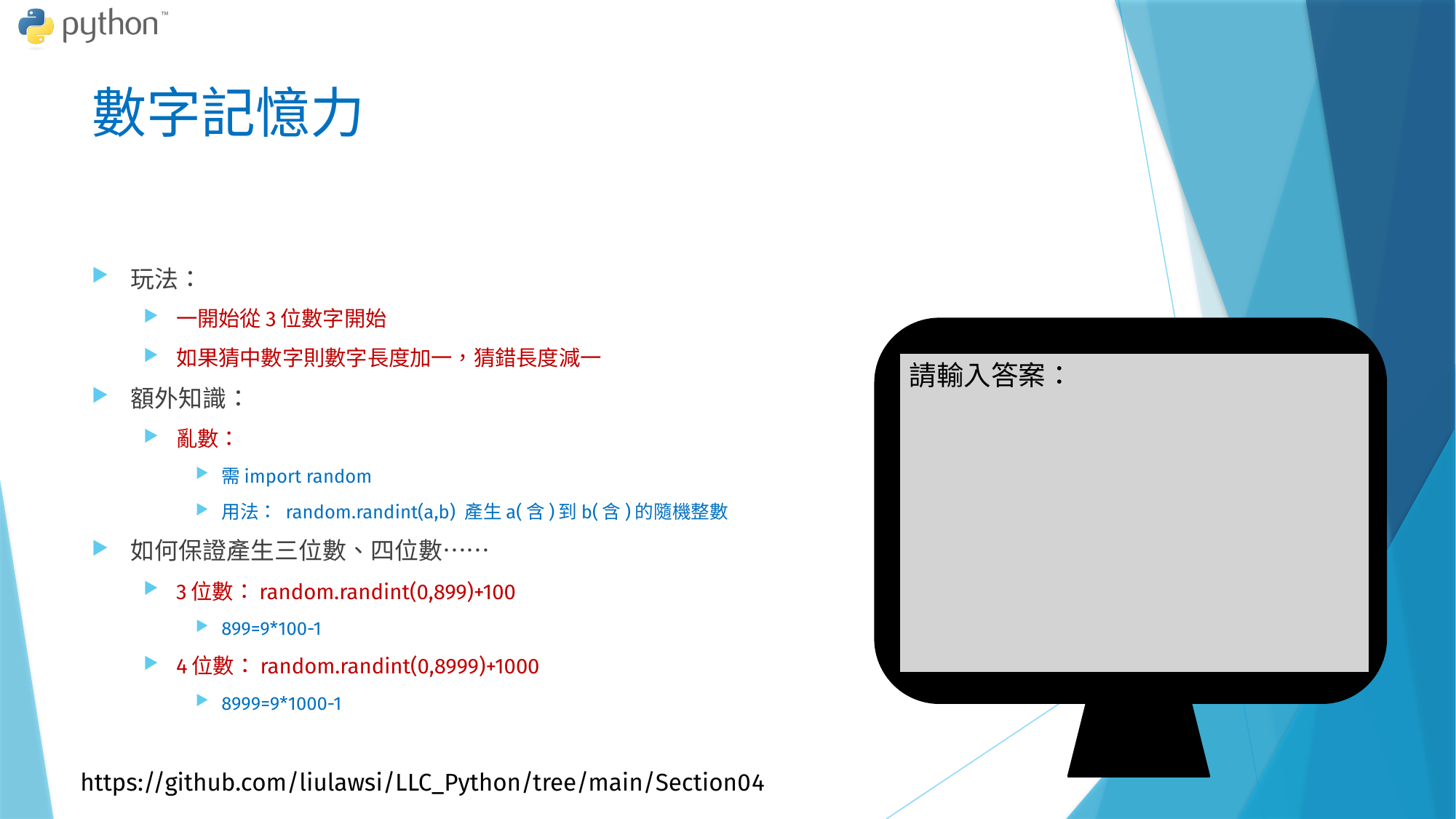

# 數字記憶力
玩法：
一開始從3位數字開始
如果猜中數字則數字長度加一，猜錯長度減一
額外知識：
亂數：
需import random
用法： random.randint(a,b) 產生a(含)到b(含)的隨機整數
如何保證產生三位數、四位數……
3位數：random.randint(0,899)+100
899=9*100-1
4位數：random.randint(0,8999)+1000
8999=9*1000-1

請記憶： 220
按下Enter開始

請輸入答案：
請輸入答案：6724
正確！

請記憶： 74725
按下Enter開始
請輸入答案：
請輸入答案：
請輸入答案：220
正確！

請記憶： 6724
按下Enter開始